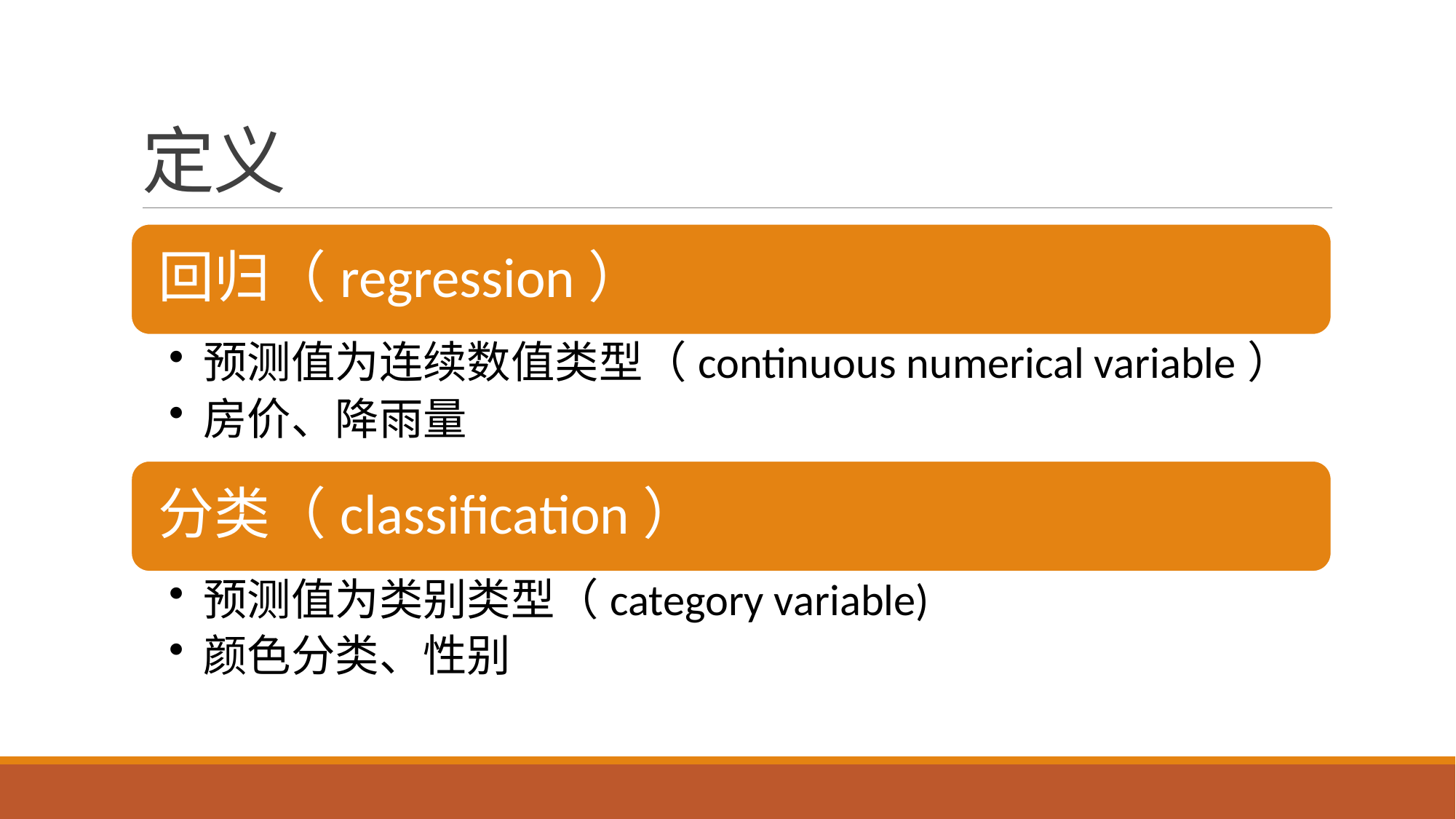

# 定义
回归（regression）
预测值为连续数值类型（continuous numerical variable）
房价、降雨量
分类（classification）
预测值为类别类型（category variable)
颜色分类、性别